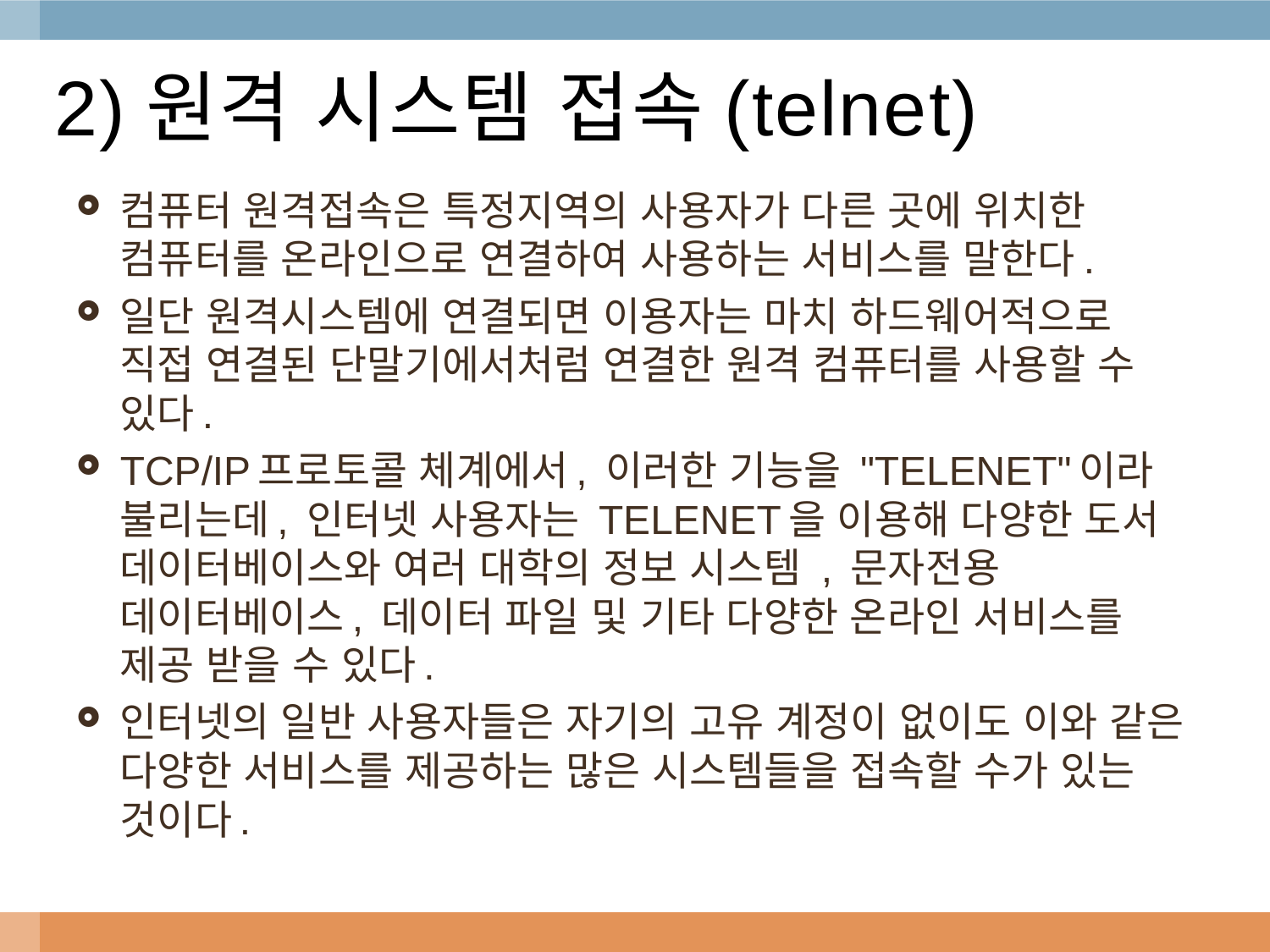

# 2)원격 시스템 접속(telnet)
컴퓨터 원격접속은 특정지역의 사용자가 다른 곳에 위치한 컴퓨터를 온라인으로 연결하여 사용하는 서비스를 말한다.
일단 원격시스템에 연결되면 이용자는 마치 하드웨어적으로 직접 연결된 단말기에서처럼 연결한 원격 컴퓨터를 사용할 수 있다.
TCP/IP프로토콜 체계에서, 이러한 기능을 "TELENET"이라 불리는데, 인터넷 사용자는 TELENET을 이용해 다양한 도서 데이터베이스와 여러 대학의 정보 시스템 , 문자전용 데이터베이스, 데이터 파일 및 기타 다양한 온라인 서비스를 제공 받을 수 있다.
인터넷의 일반 사용자들은 자기의 고유 계정이 없이도 이와 같은 다양한 서비스를 제공하는 많은 시스템들을 접속할 수가 있는 것이다.